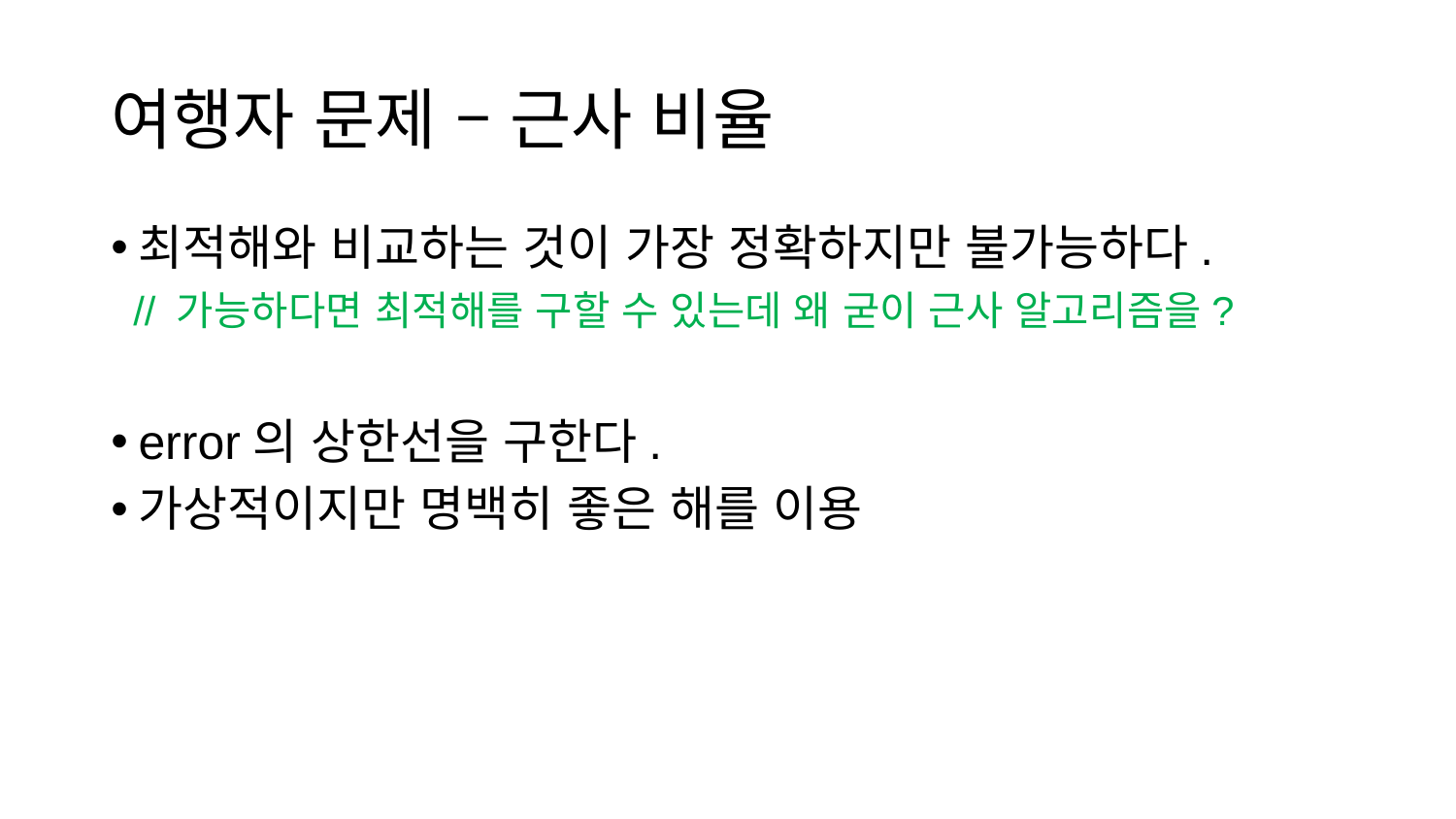

# 여행자 문제 – 근사 비율
최적해와 비교하는 것이 가장 정확하지만 불가능하다.
  // 가능하다면 최적해를 구할 수 있는데 왜 굳이 근사 알고리즘을?

error의 상한선을 구한다.
가상적이지만 명백히 좋은 해를 이용